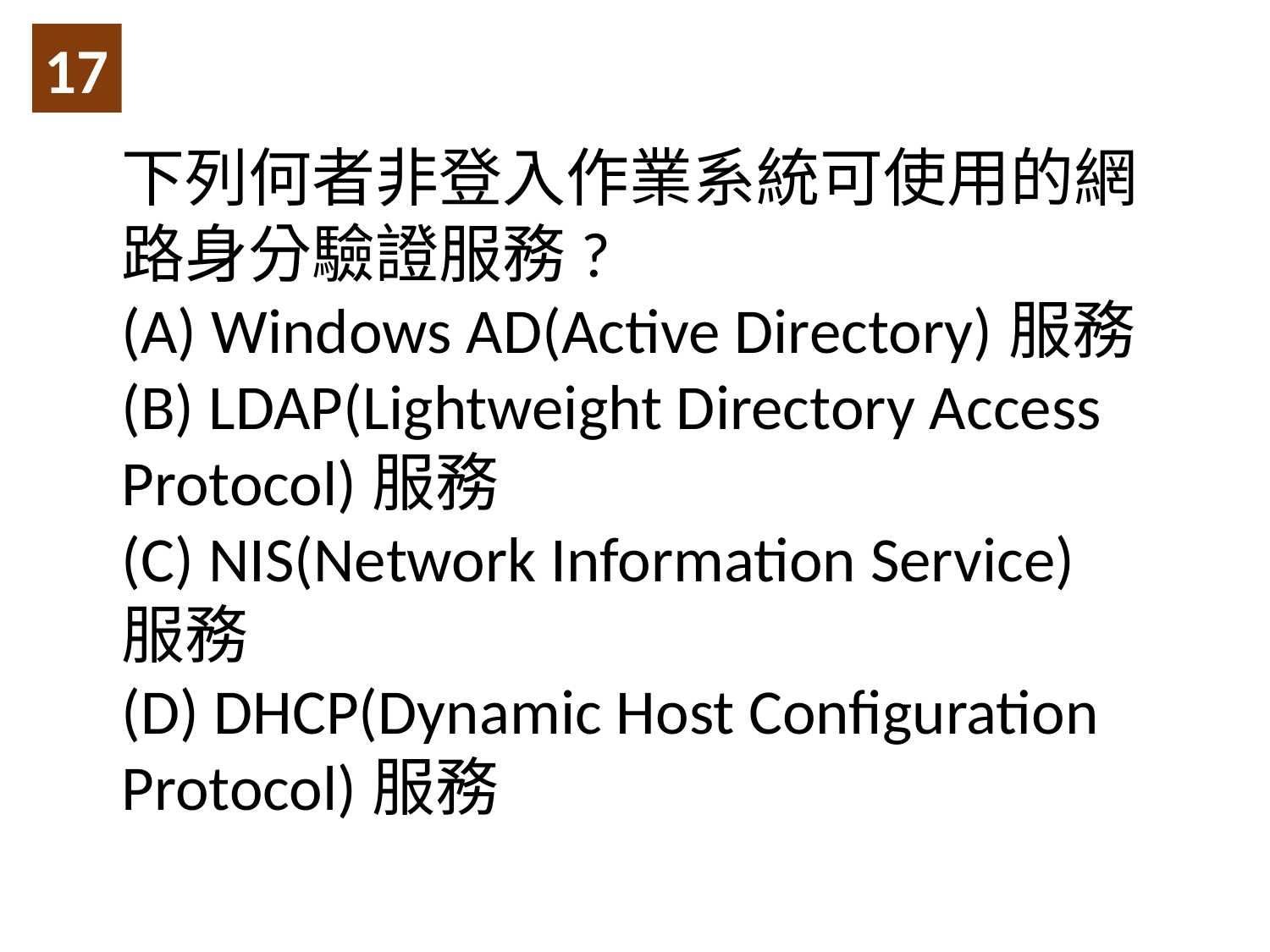

17
下列何者非登入作業系統可使用的網路身分驗證服務?
(A) Windows AD(Active Directory)服務
(B) LDAP(Lightweight Directory Access Protocol)服務
(C) NIS(Network Information Service)服務
(D) DHCP(Dynamic Host Configuration Protocol)服務